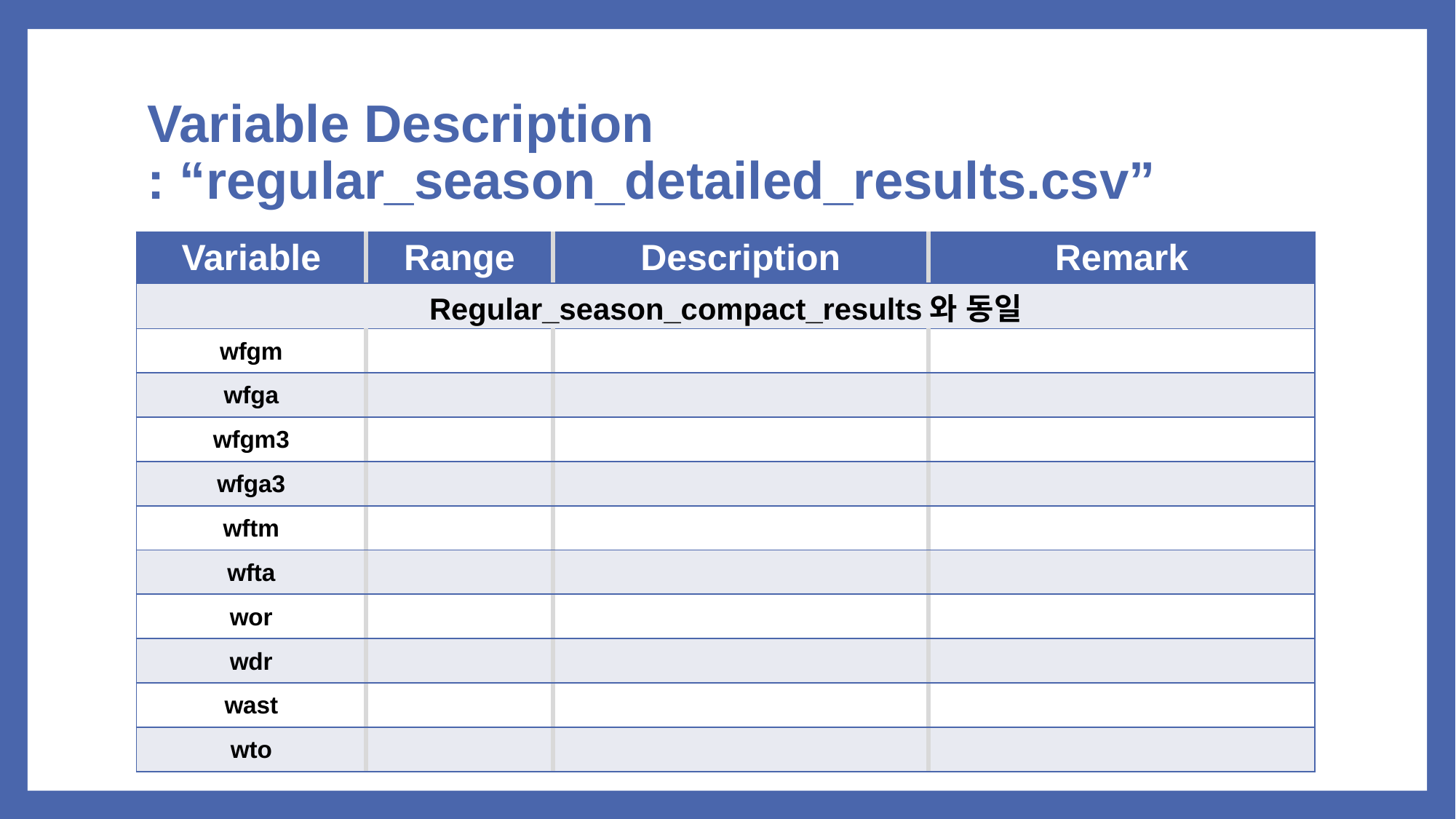

# Variable Description : “regular_season_detailed_results.csv”
| Variable | Range | Description | Remark |
| --- | --- | --- | --- |
| Regular\_season\_compact\_results와 동일 |  |  |  |
| wfgm |  |  |  |
| wfga |  |  |  |
| wfgm3 |  |  |  |
| wfga3 |  |  |  |
| wftm |  |  |  |
| wfta |  |  |  |
| wor |  |  |  |
| wdr |  |  |  |
| wast |  |  |  |
| wto |  |  |  |